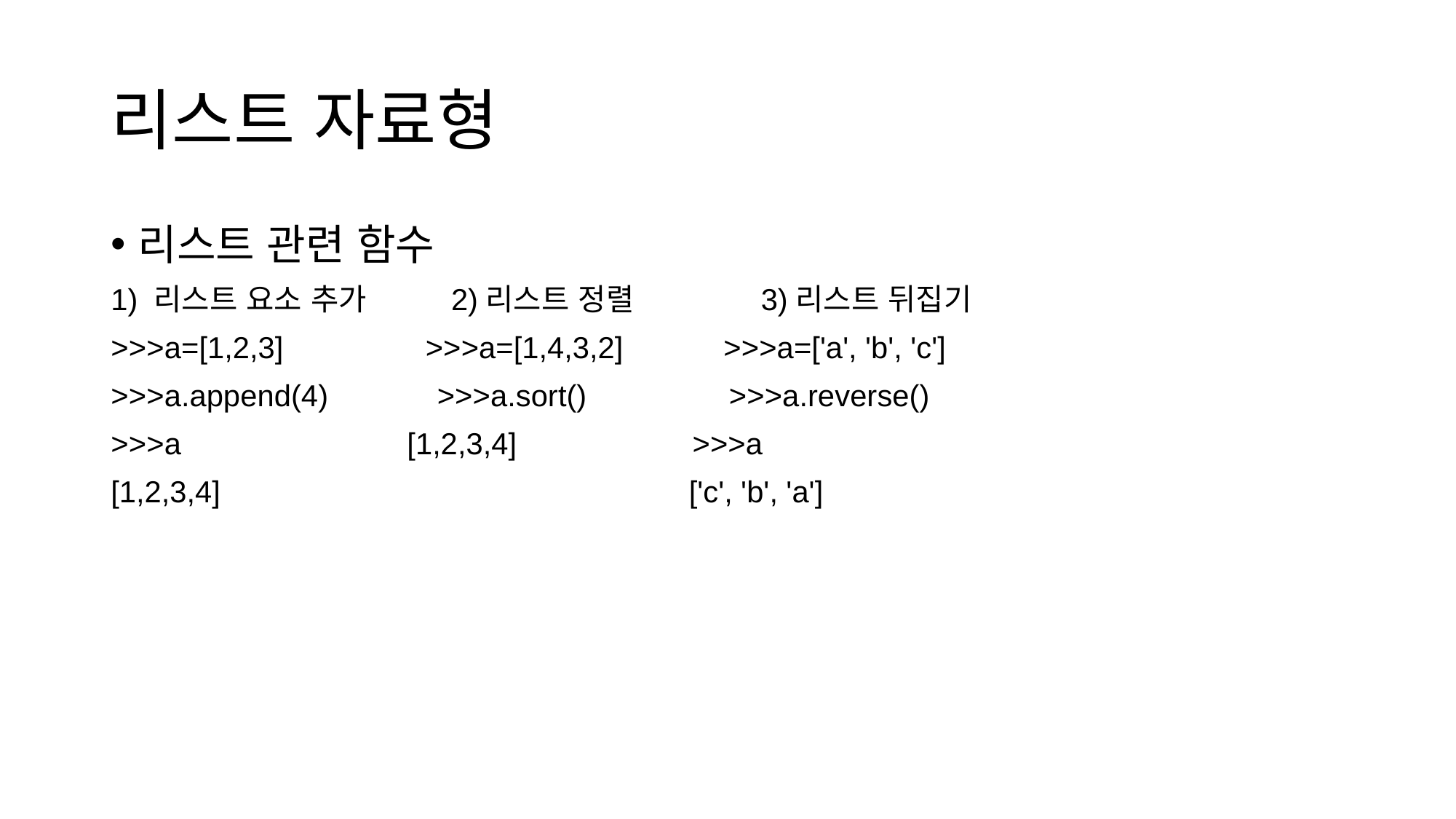

# 리스트 자료형
리스트 관련 함수
1) 리스트 요소 추가         2)리스트 정렬              3)리스트 뒤집기
>>>a=[1,2,3]                 >>>a=[1,4,3,2]            >>>a=['a', 'b', 'c']
>>>a.append(4)             >>>a.sort()                 >>>a.reverse()
>>>a                           [1,2,3,4]                     >>>a
[1,2,3,4]                                                        ['c', 'b', 'a']